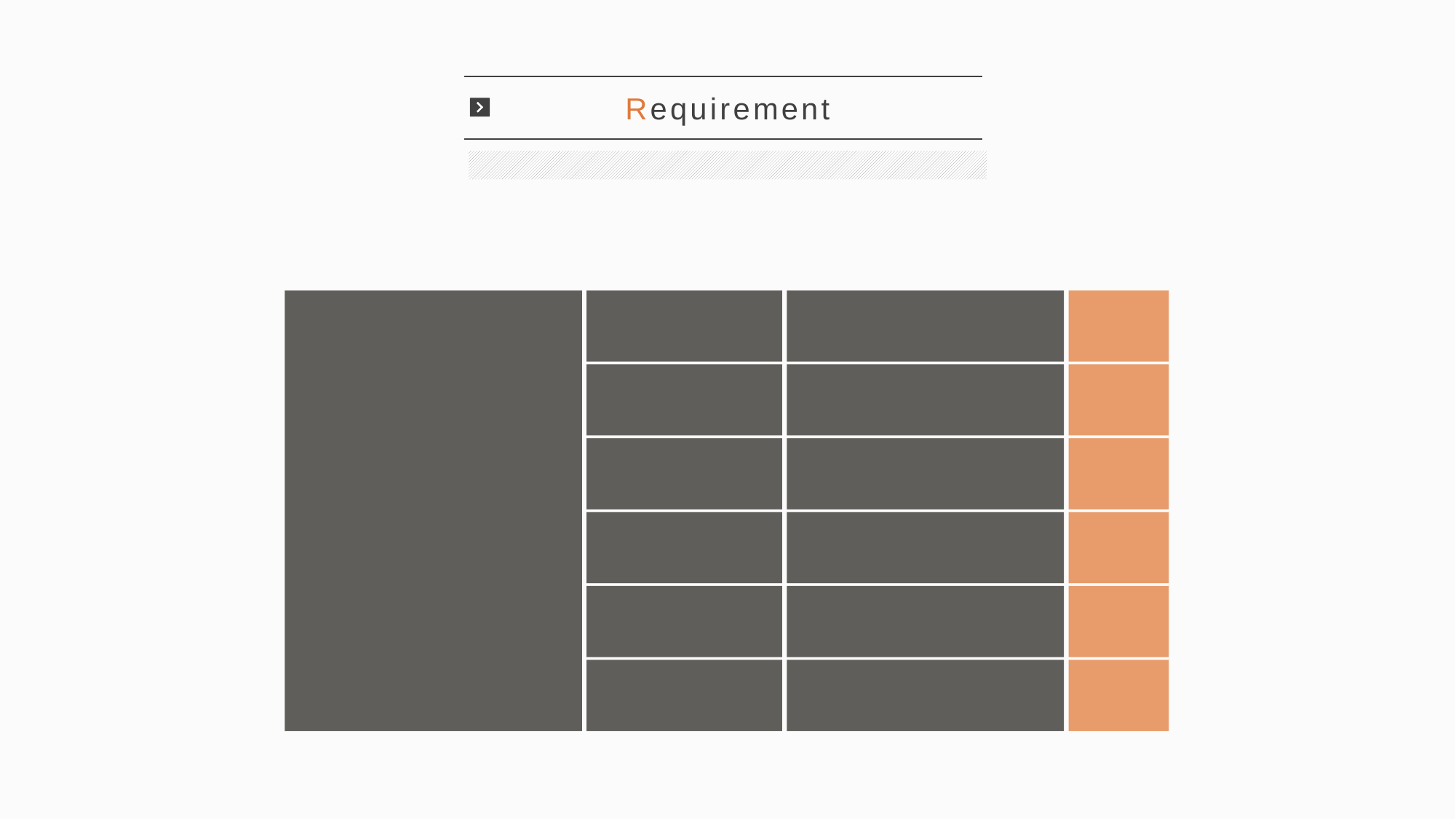

Requirement

01
-매치 생성
-로그인한 회원만 생성 가능
완료
게임 매치 생성

-생성자: 누군가 매치 참여 혹은 인원
마감
-매치 확정시 생성자, 참가자 모두 알림
02
알림
완료

03
-인원 모집이 완료되면 생성자는
매치 확정 가능
매치 확정 권한
완료
요구사항

참가자 정보 열람
권한
04
-생성자, 참가자 모두 참가자 정보
열람 가능
완료

05
현재 생성된 방
확인
-매치 게시판에 현재 생성된 매치
확인 가능
완료

06
게임 매치 참가
및 취소
-현재 모집중인 매치 참가 가능 및
참가중인 매치 취소 가능
완료